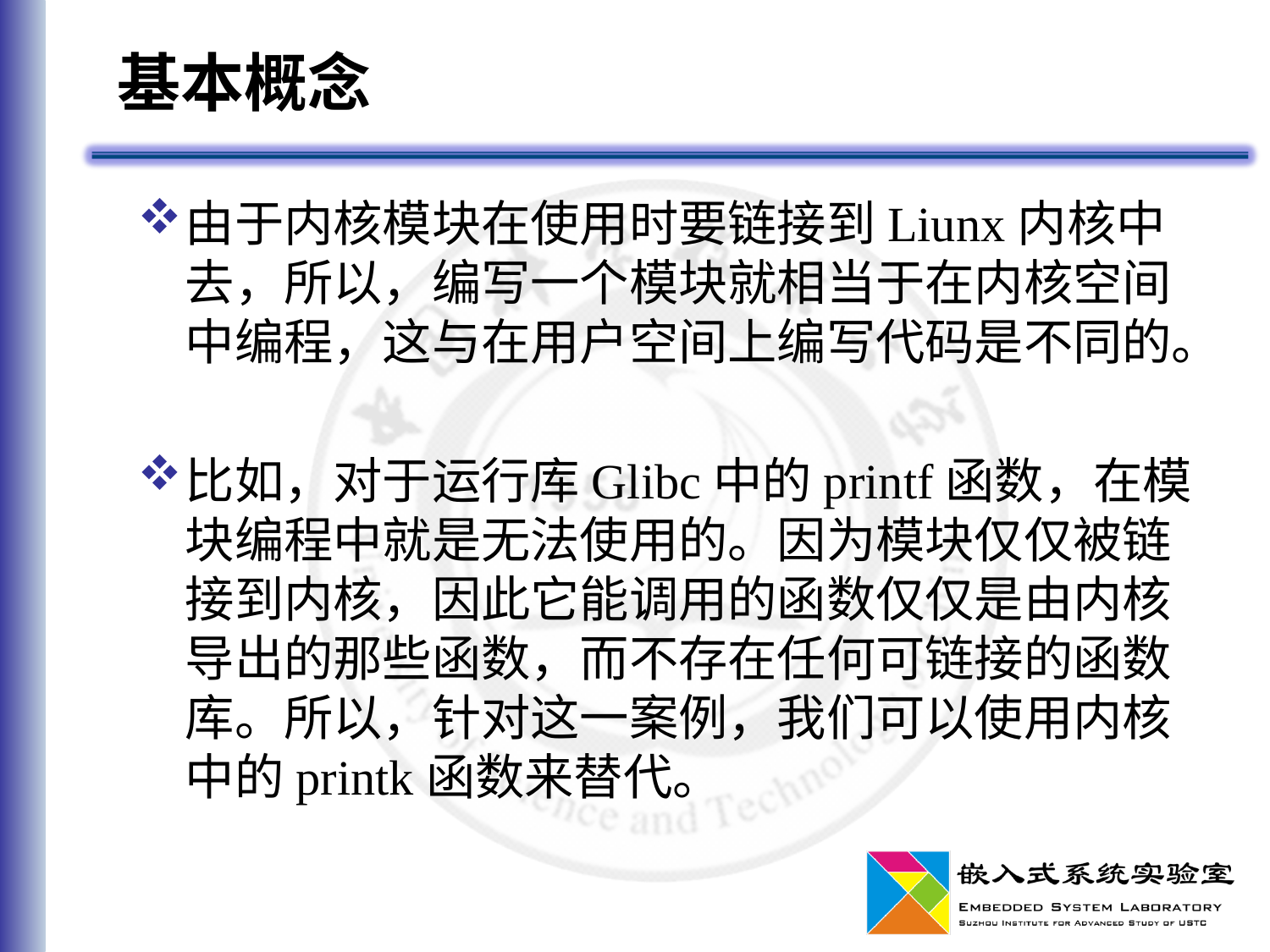

# 基本概念
由于内核模块在使用时要链接到Liunx内核中去，所以，编写一个模块就相当于在内核空间中编程，这与在用户空间上编写代码是不同的。

比如，对于运行库Glibc中的printf函数，在模块编程中就是无法使用的。因为模块仅仅被链接到内核，因此它能调用的函数仅仅是由内核导出的那些函数，而不存在任何可链接的函数库。所以，针对这一案例，我们可以使用内核中的printk函数来替代。